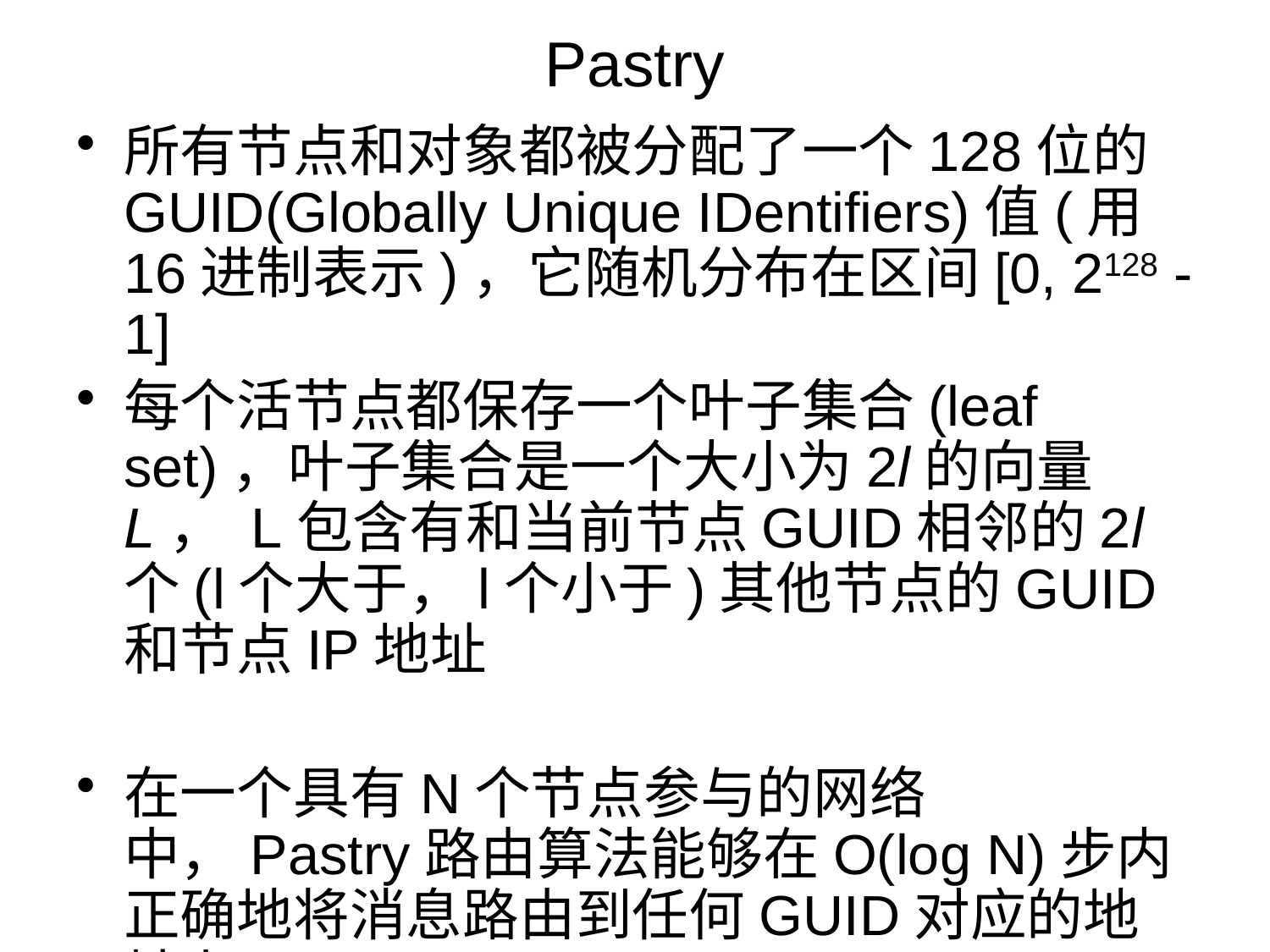

# Pastry
所有节点和对象都被分配了一个128位的GUID(Globally Unique IDentifiers)值(用16进制表示)，它随机分布在区间[0, 2128 - 1]
每个活节点都保存一个叶子集合(leaf set)，叶子集合是一个大小为2l的向量L， L包含有和当前节点GUID相邻的2l个(l个大于，l个小于)其他节点的GUID和节点IP地址

在一个具有N个节点参与的网络中，Pastry路由算法能够在O(log N)步内正确地将消息路由到任何GUID对应的地址上